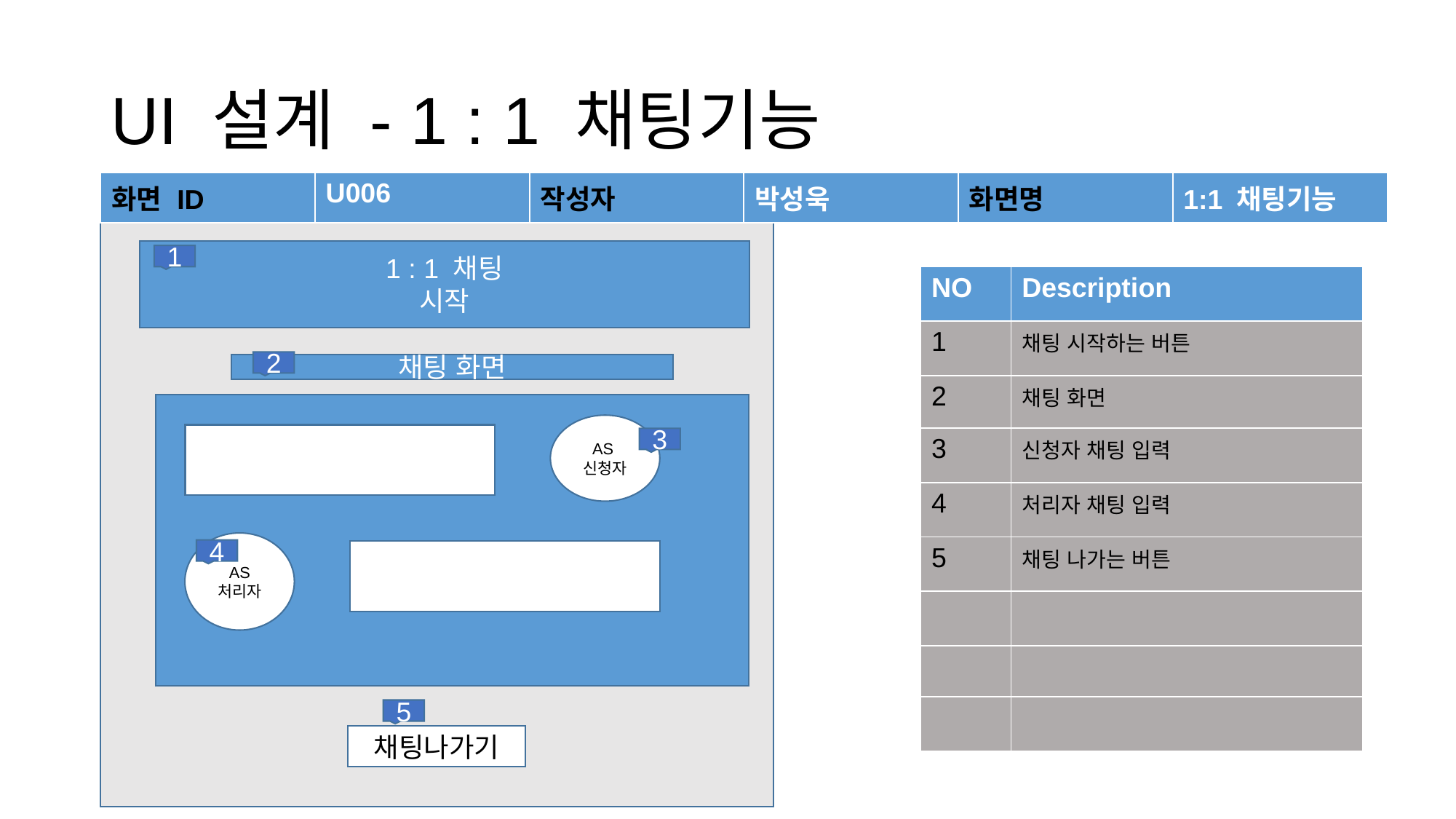

# UI 설계 - 1 : 1 채팅기능
| 화면 ID | U006 | 작성자 | 박성욱 | 화면명 | 1:1 채팅기능 |
| --- | --- | --- | --- | --- | --- |

1 : 1 채팅
시작
1
| NO | Description |
| --- | --- |
| 1 | 채팅 시작하는 버튼 |
| 2 | 채팅 화면 |
| 3 | 신청자 채팅 입력 |
| 4 | 처리자 채팅 입력 |
| 5 | 채팅 나가는 버튼 |
|  |  |
|  |  |
|  |  |
2
채팅 화면

AS
신청자
채팅
3
AS
처리자
4
채팅
5
채팅나가기